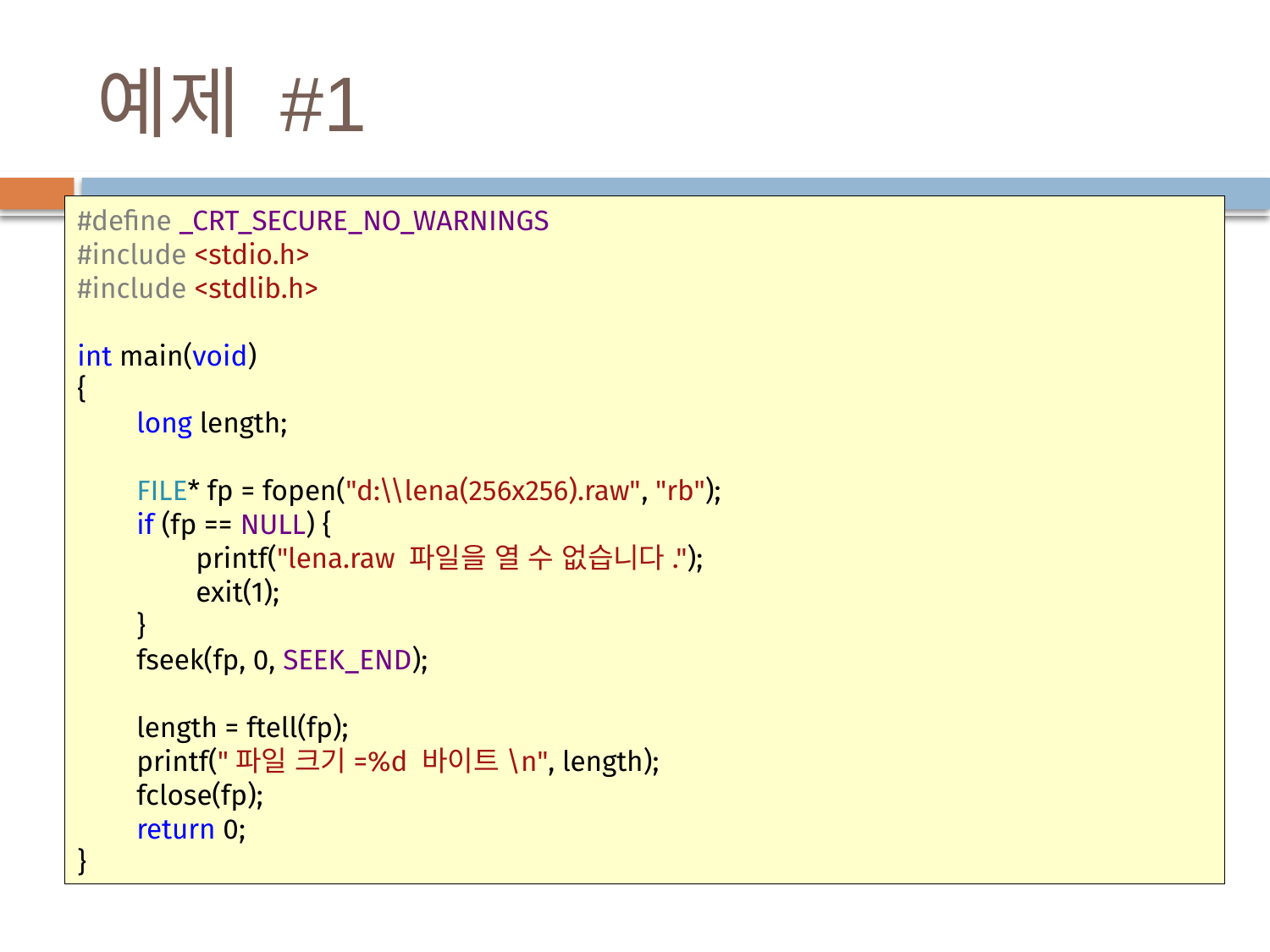

# 예제 #1
#define _CRT_SECURE_NO_WARNINGS
#include <stdio.h>
#include <stdlib.h>

int main(void)
{
        long length;

        FILE* fp = fopen("d:\\lena(256x256).raw", "rb");
        if (fp == NULL) {
                printf("lena.raw 파일을 열 수 없습니다.");
                exit(1);
        }
        fseek(fp, 0, SEEK_END);

        length = ftell(fp);
        printf("파일 크기=%d 바이트\n", length);
        fclose(fp);
        return 0;
}